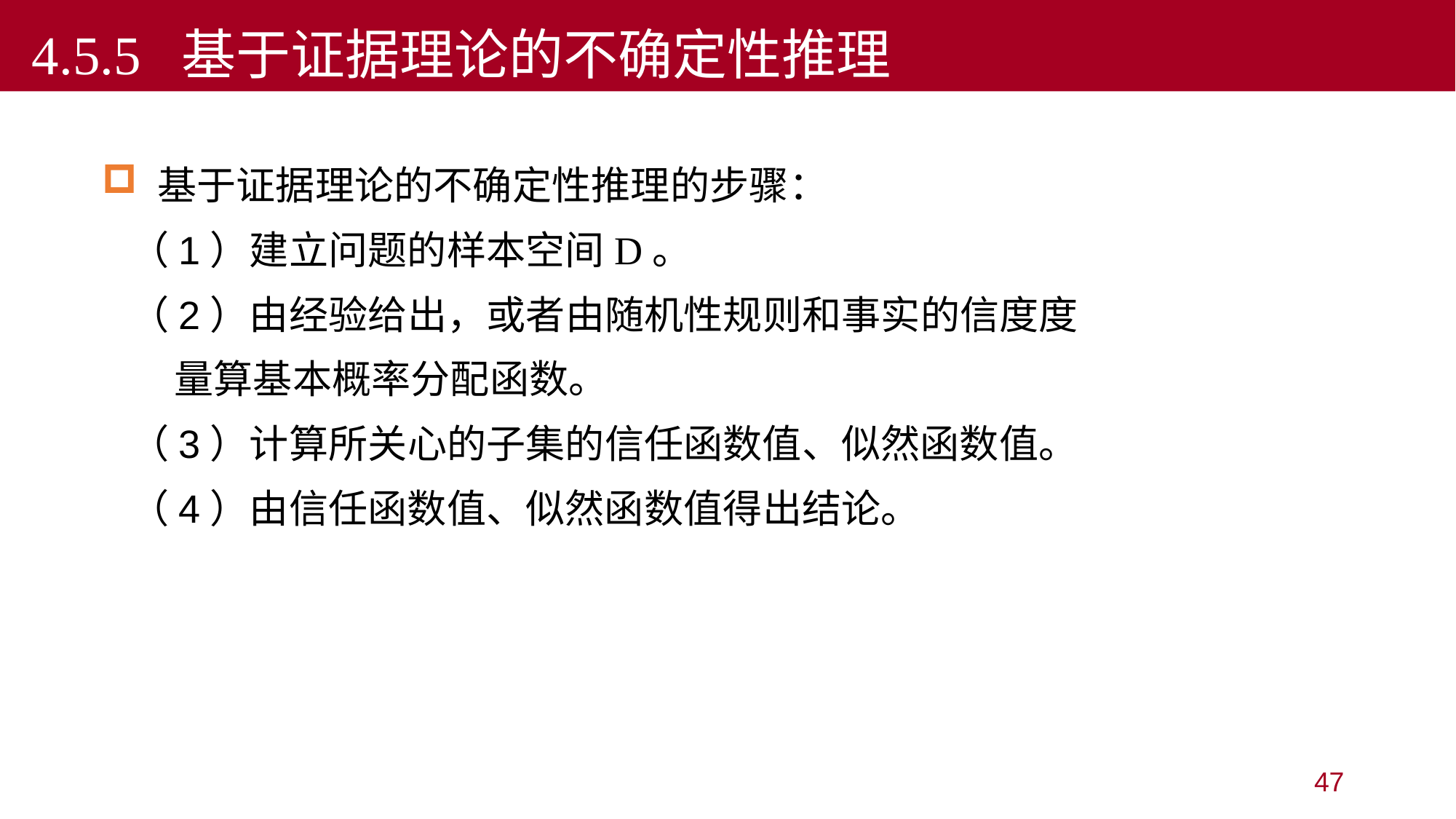

4.5.5  基于证据理论的不确定性推理
 基于证据理论的不确定性推理的步骤：
  （1）建立问题的样本空间D。
  （2）由经验给出，或者由随机性规则和事实的信度度
       量算基本概率分配函数。
  （3）计算所关心的子集的信任函数值、似然函数值。
  （4）由信任函数值、似然函数值得出结论。

47